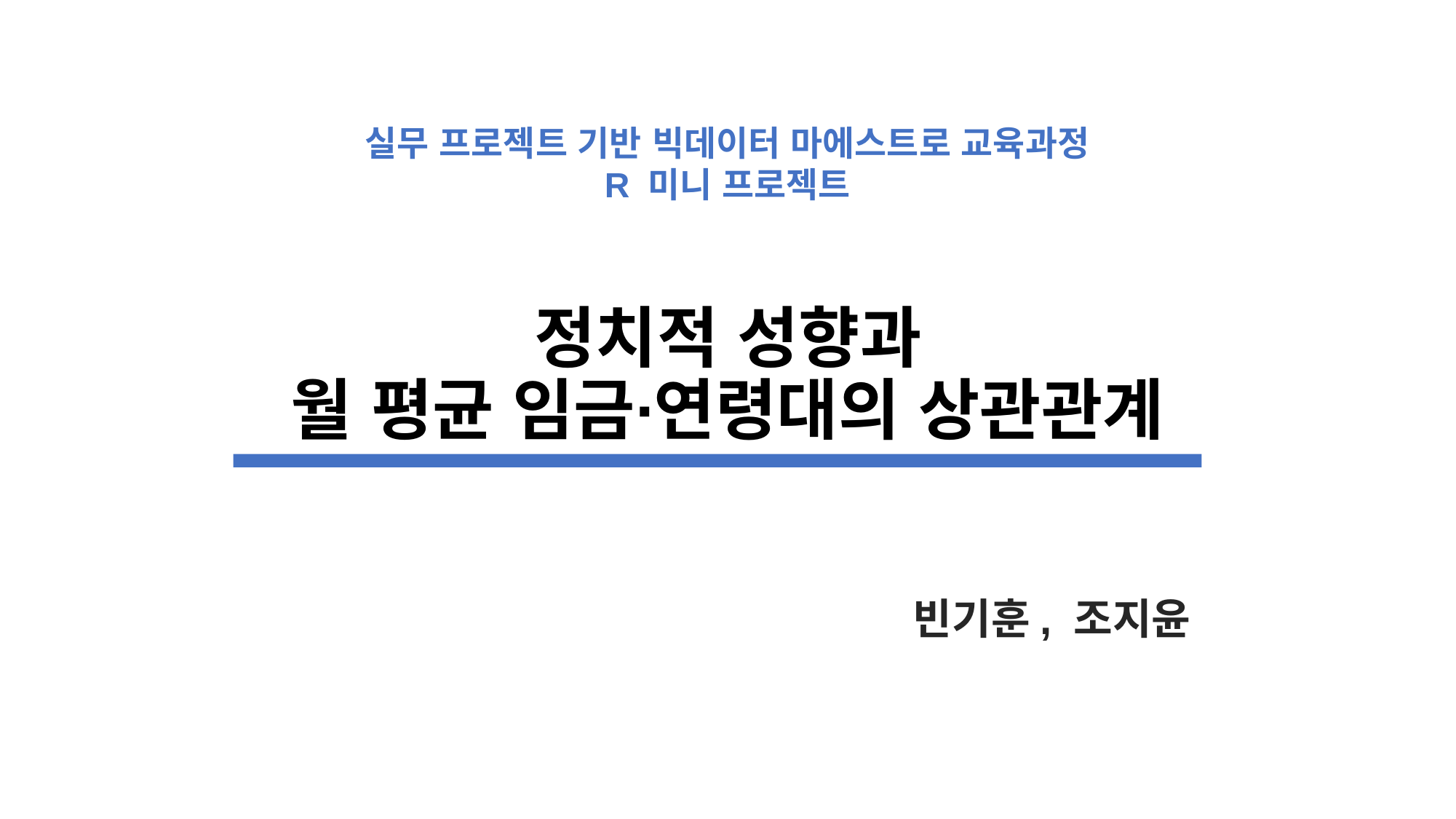

실무 프로젝트 기반 빅데이터 마에스트로 교육과정
R 미니 프로젝트
# 정치적 성향과 월 평균 임금∙연령대의 상관관계

빈기훈, 조지윤